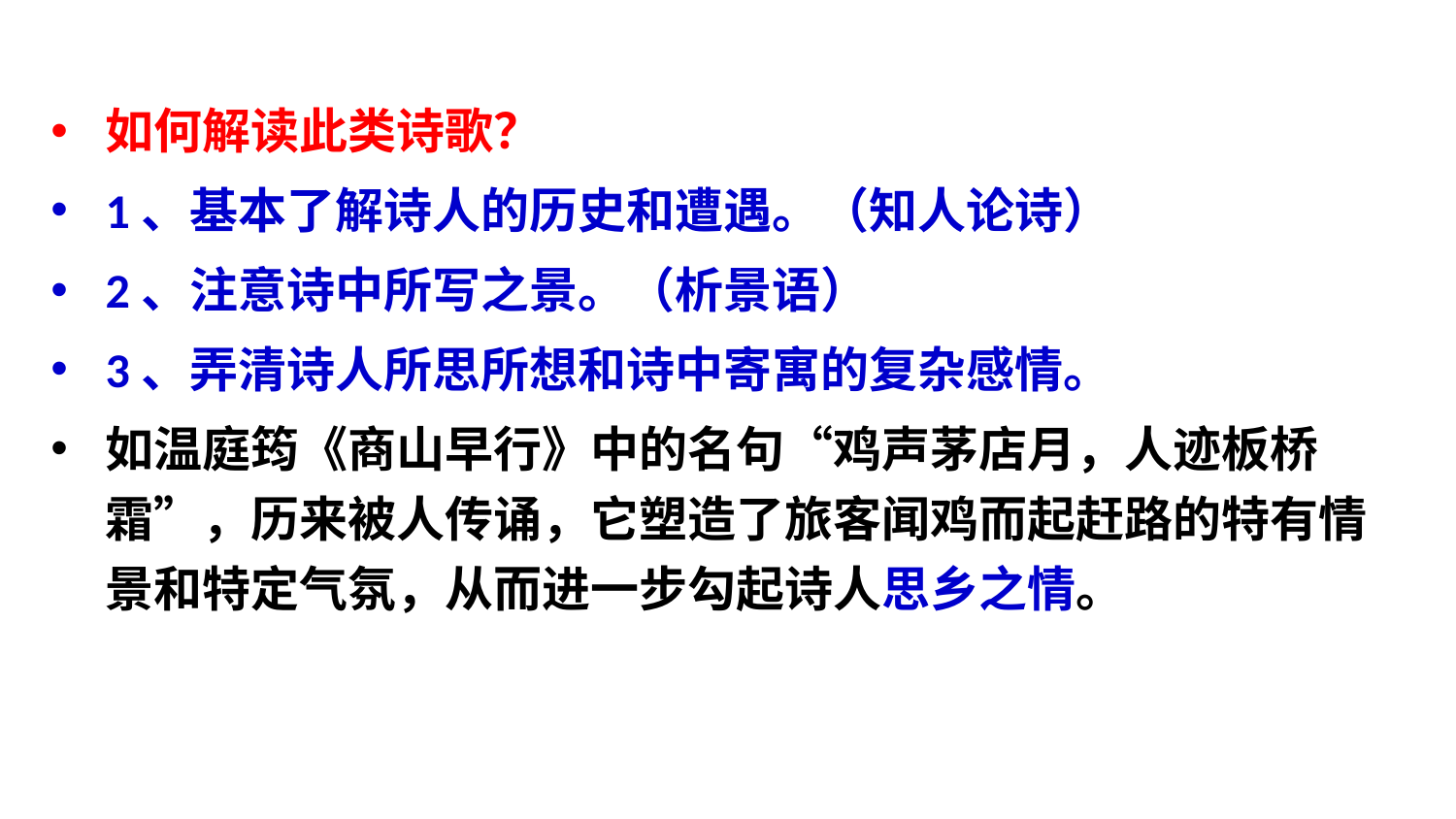

如何解读此类诗歌？
1、基本了解诗人的历史和遭遇。（知人论诗）
2、注意诗中所写之景。（析景语）
3、弄清诗人所思所想和诗中寄寓的复杂感情。
如温庭筠《商山早行》中的名句“鸡声茅店月，人迹板桥霜”，历来被人传诵，它塑造了旅客闻鸡而起赶路的特有情景和特定气氛，从而进一步勾起诗人思乡之情。